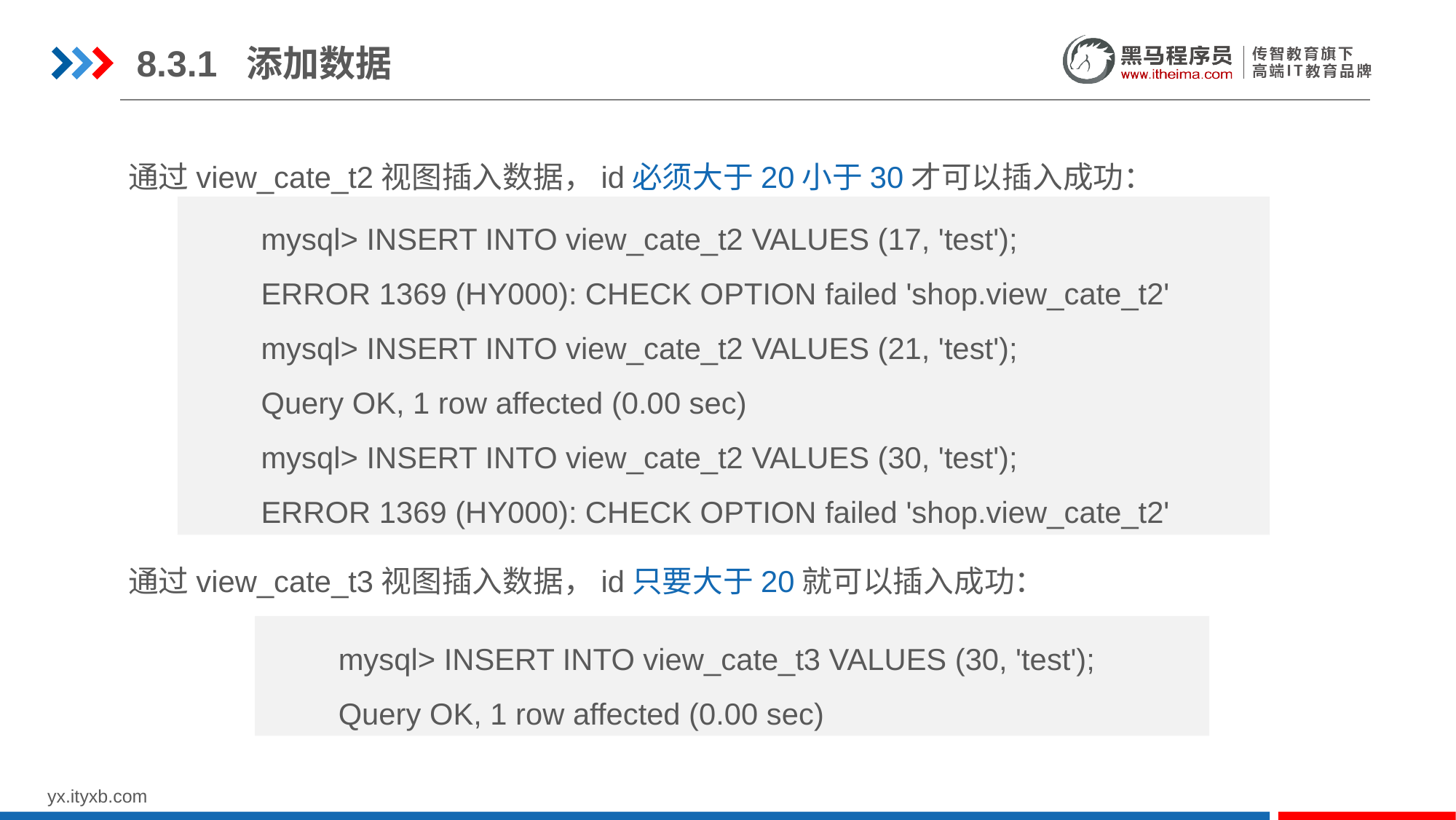

8.3.1  添加数据
通过view_cate_t2视图插入数据，id必须大于20小于30才可以插入成功：
mysql> INSERT INTO view_cate_t2 VALUES (17, 'test');
ERROR 1369 (HY000): CHECK OPTION failed 'shop.view_cate_t2'
mysql> INSERT INTO view_cate_t2 VALUES (21, 'test');
Query OK, 1 row affected (0.00 sec)
mysql> INSERT INTO view_cate_t2 VALUES (30, 'test');
ERROR 1369 (HY000): CHECK OPTION failed 'shop.view_cate_t2'
通过view_cate_t3视图插入数据，id只要大于20就可以插入成功：
mysql> INSERT INTO view_cate_t3 VALUES (30, 'test');
Query OK, 1 row affected (0.00 sec)